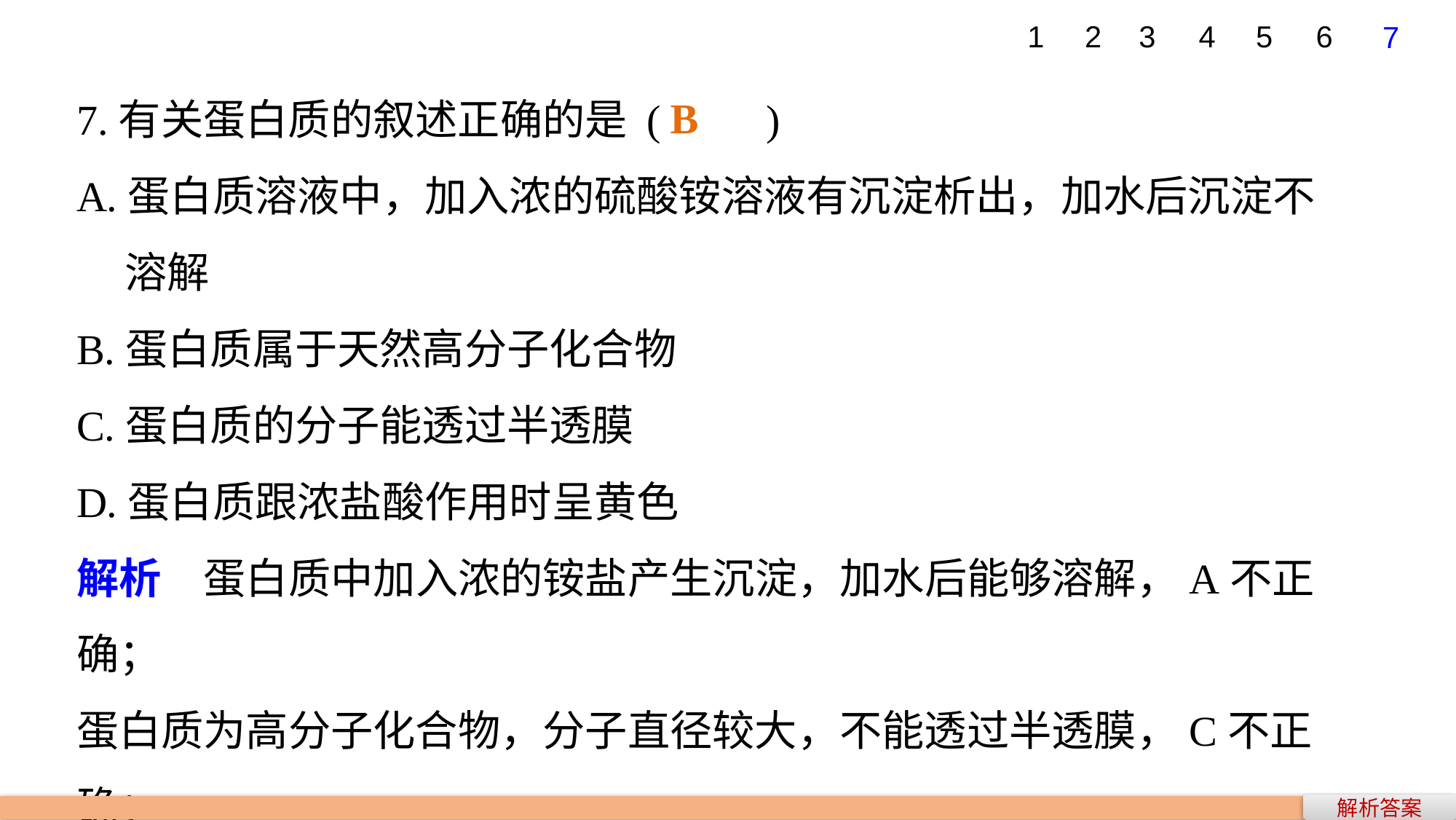

1
2
3
4
5
6
7
B
7.有关蛋白质的叙述正确的是 (　　)
A.蛋白质溶液中，加入浓的硫酸铵溶液有沉淀析出，加水后沉淀不
    溶解
B.蛋白质属于天然高分子化合物
C.蛋白质的分子能透过半透膜
D.蛋白质跟浓盐酸作用时呈黄色
解析　蛋白质中加入浓的铵盐产生沉淀，加水后能够溶解，A不正确；
蛋白质为高分子化合物，分子直径较大，不能透过半透膜，C不正确；
含苯环的蛋白质与浓硝酸能发生颜色反应，而不是浓盐酸，D不正确。
解析答案